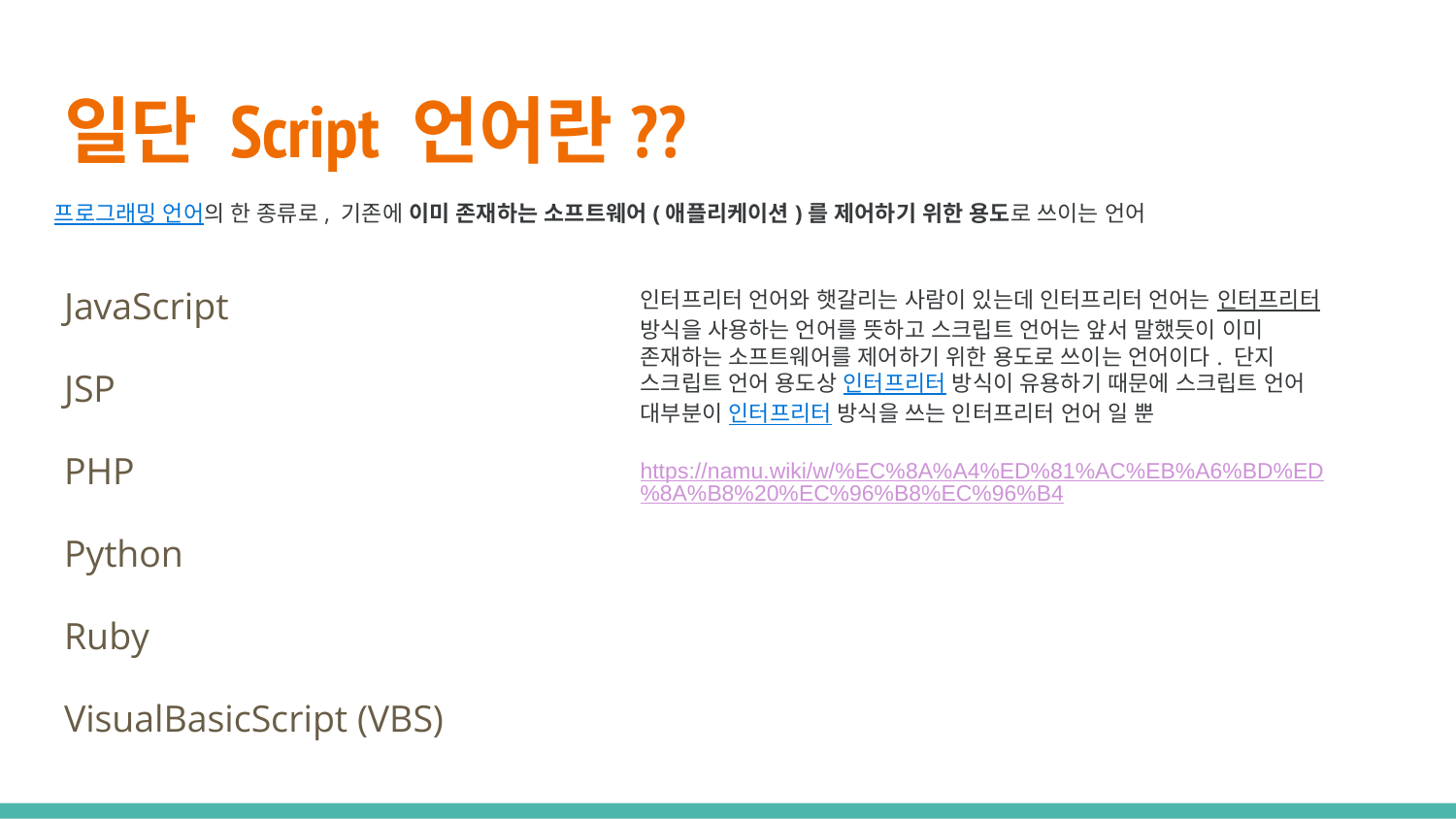

# 일단 Script 언어란??
프로그래밍 언어의 한 종류로, 기존에 이미 존재하는 소프트웨어(애플리케이션)를 제어하기 위한 용도로 쓰이는 언어
JavaScript
JSP
PHP
Python
Ruby
VisualBasicScript (VBS)
인터프리터 언어와 햇갈리는 사람이 있는데 인터프리터 언어는 인터프리터 방식을 사용하는 언어를 뜻하고 스크립트 언어는 앞서 말했듯이 이미 존재하는 소프트웨어를 제어하기 위한 용도로 쓰이는 언어이다. 단지 스크립트 언어 용도상 인터프리터 방식이 유용하기 때문에 스크립트 언어 대부분이 인터프리터 방식을 쓰는 인터프리터 언어 일 뿐

https://namu.wiki/w/%EC%8A%A4%ED%81%AC%EB%A6%BD%ED%8A%B8%20%EC%96%B8%EC%96%B4